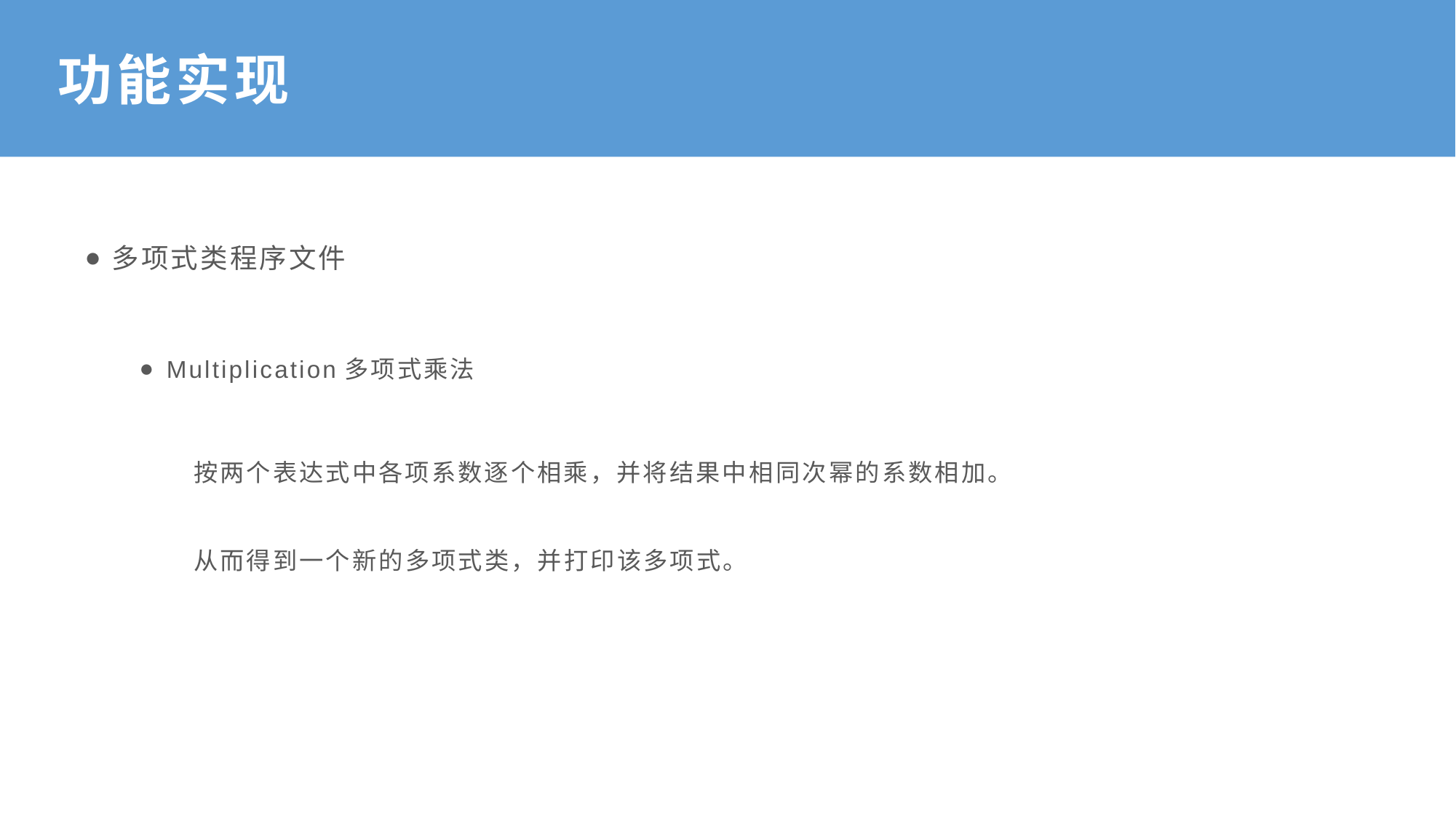

# 功能实现

多项式类程序文件

Multiplication多项式乘法

按两个表达式中各项系数逐个相乘，并将结果中相同次幂的系数相加。

从而得到一个新的多项式类，并打印该多项式。